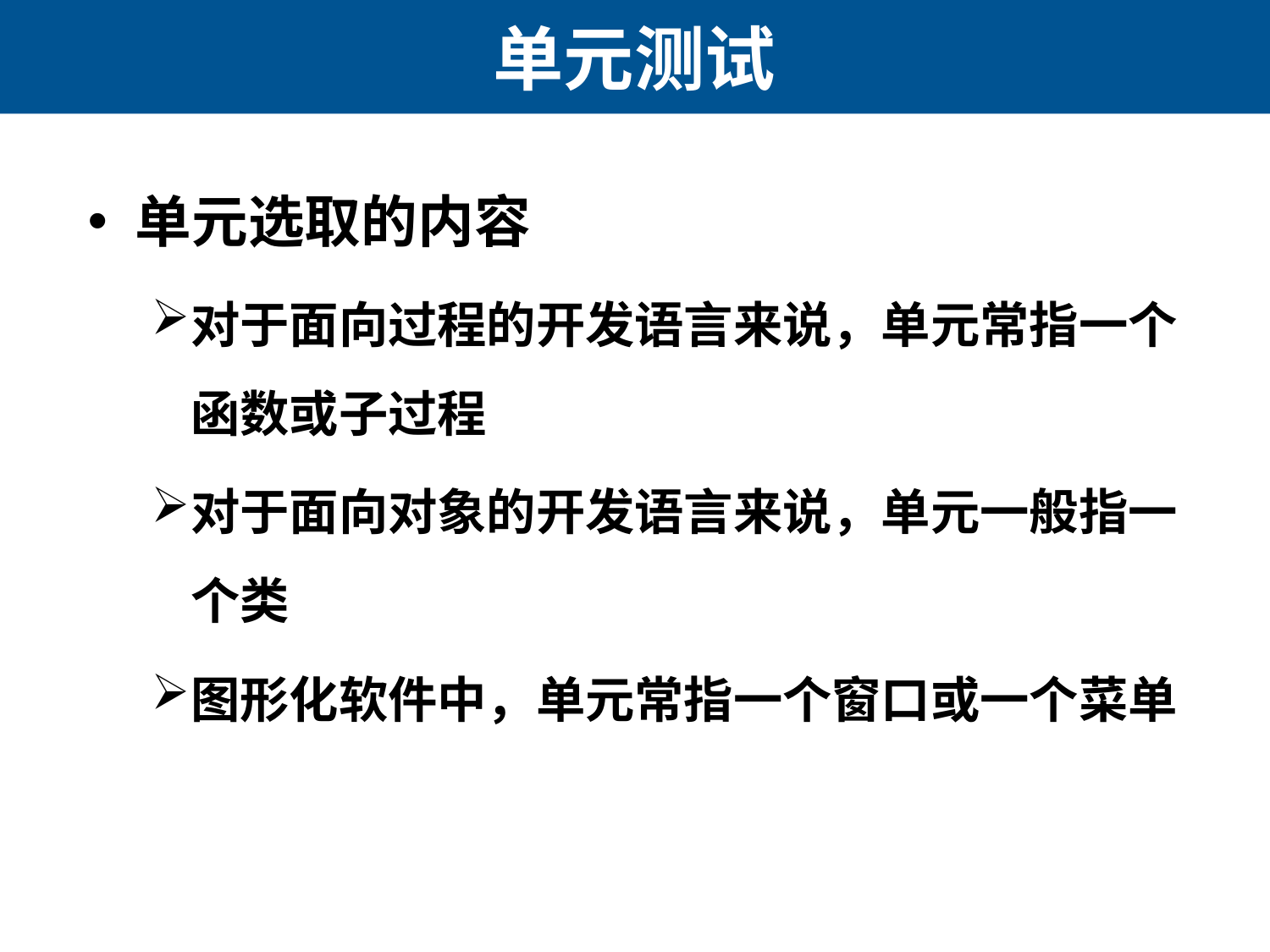

# 单元测试
单元选取的内容
对于面向过程的开发语言来说，单元常指一个函数或子过程
对于面向对象的开发语言来说，单元一般指一个类
图形化软件中，单元常指一个窗口或一个菜单